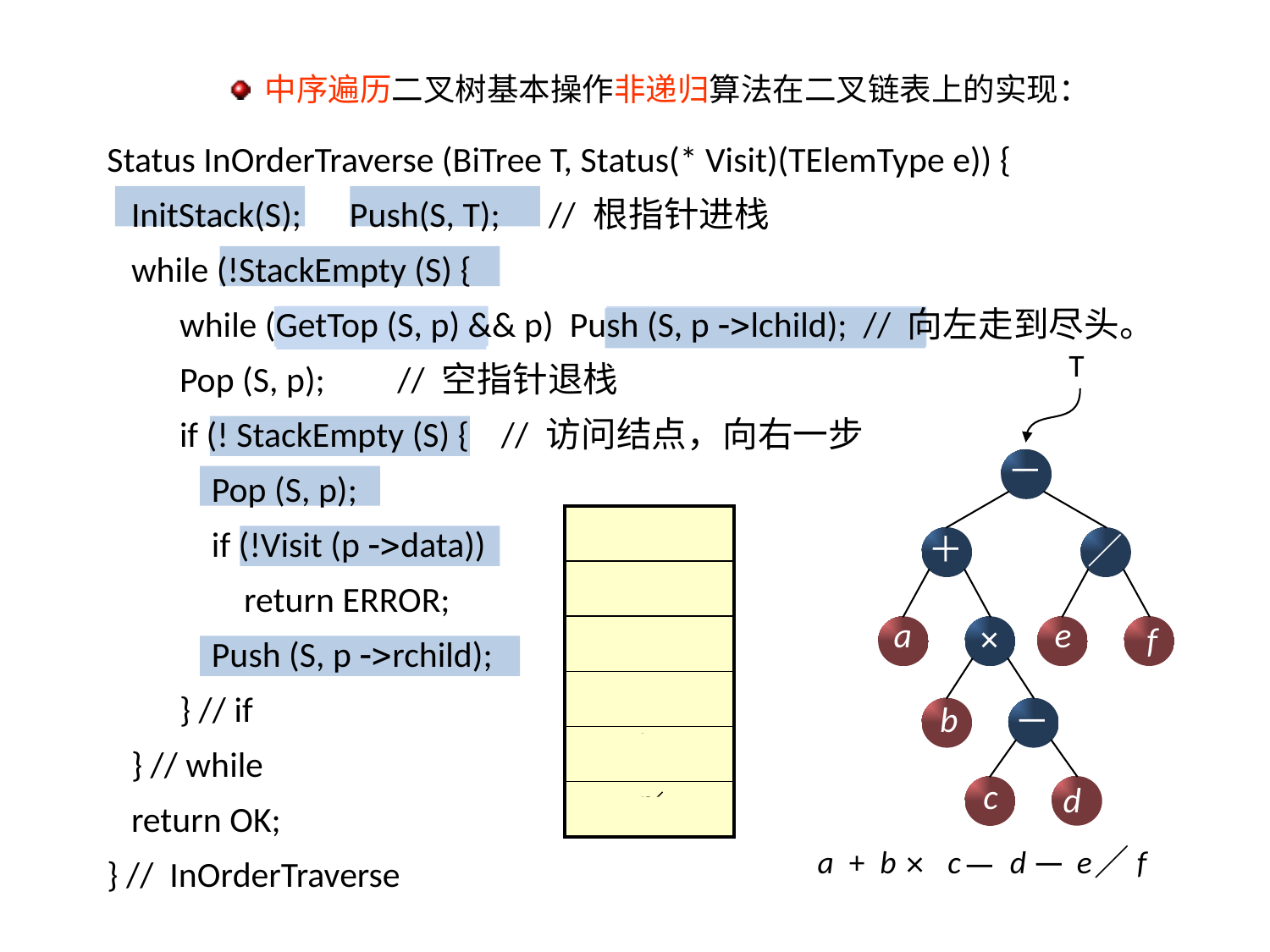

中序遍历二叉树基本操作非递归算法在二叉链表上的实现：
Status InOrderTraverse (BiTree T, Status(* Visit)(TElemType e)) {
   InitStack(S);      Push(S, T);      // 根指针进栈
   while (!StackEmpty (S) {
         while (GetTop (S, p) && p)  Push (S, p −>lchild);  // 向左走到尽头。
         Pop (S, p);         // 空指针退栈
         if (! StackEmpty (S) {    // 访问结点，向右一步
             Pop (S, p);
             if (!Visit (p −>data))
                 return ERROR;
             Push (S, p −>rchild);
         } // if
   } // while
   return OK;
} //  InOrderTraverse

T

－

|  |
| --- |
|  |
|  |
|  |
|  |
|  |
＋
／

a
e
×
f
 ^
 ^
 ^

 a
 ^
 b
 c
 ^

 ^
 ^
 ^

b
－

＋
×
－
 d
 ^
 e

 ^

^

c
d

－

 ^
／
 f

／
×
a
+
b
c
d
e
f
－
－